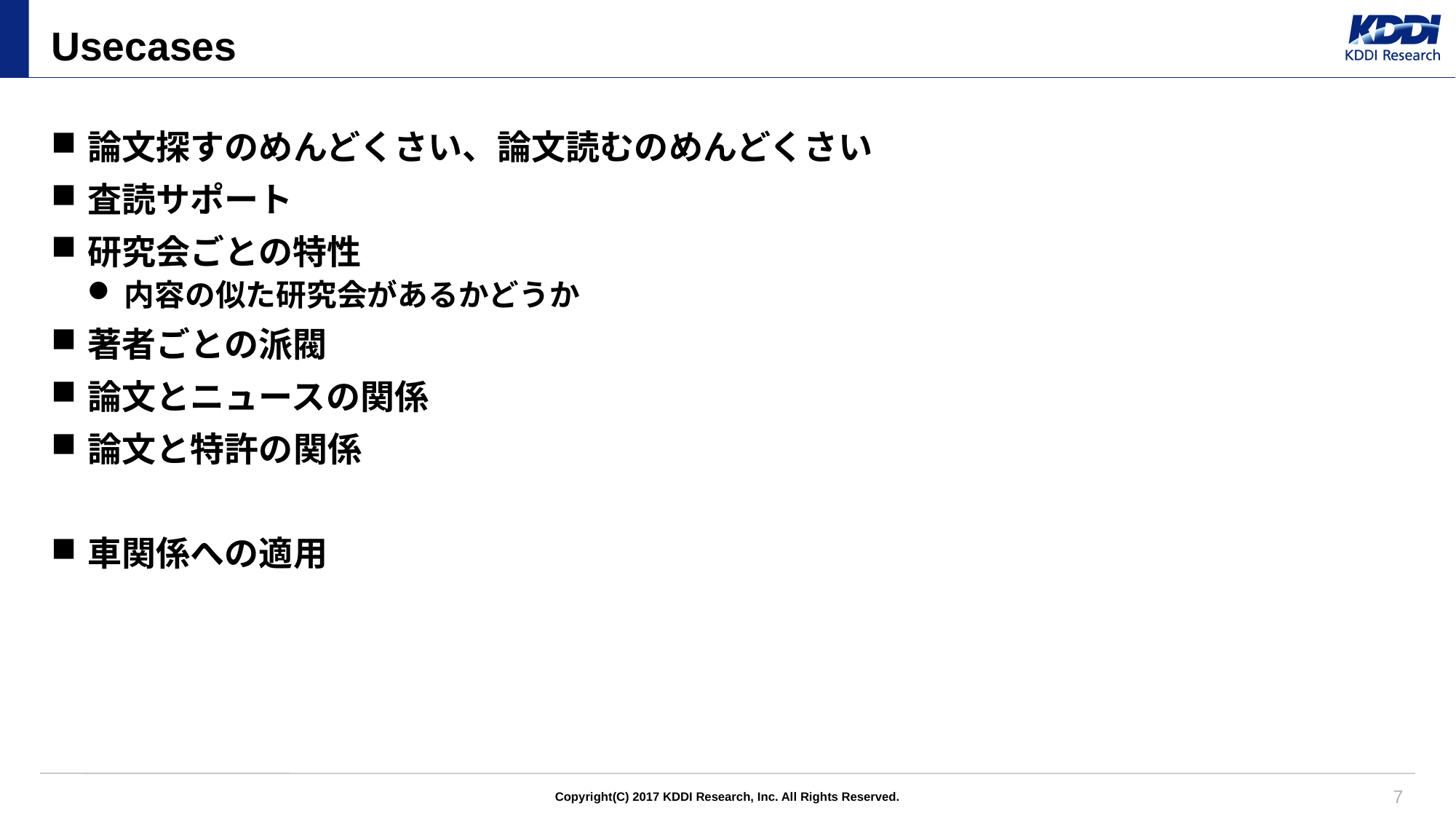

# Usecases
論文探すのめんどくさい、論文読むのめんどくさい
査読サポート
研究会ごとの特性
内容の似た研究会があるかどうか
著者ごとの派閥
論文とニュースの関係
論文と特許の関係

車関係への適用

7